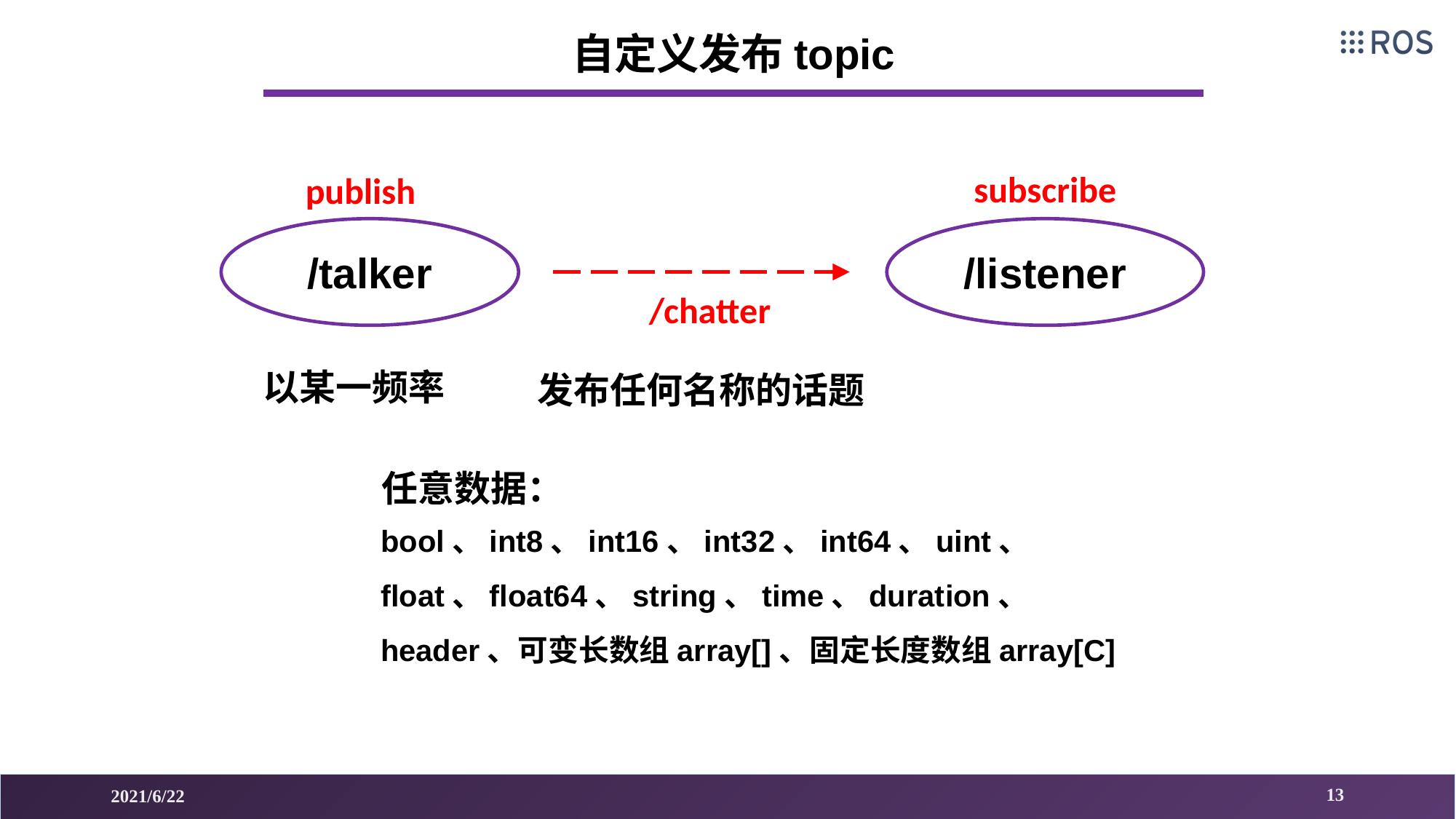

自定义发布topic
subscribe
publish
/talker
/listener
/chatter
以某一频率
发布任何名称的话题
任意数据：
bool、int8、int16、int32、int64、uint、
float、float64、string、time、duration、
header、可变长数组array[]、固定长度数组array[C]
13
2021/6/22